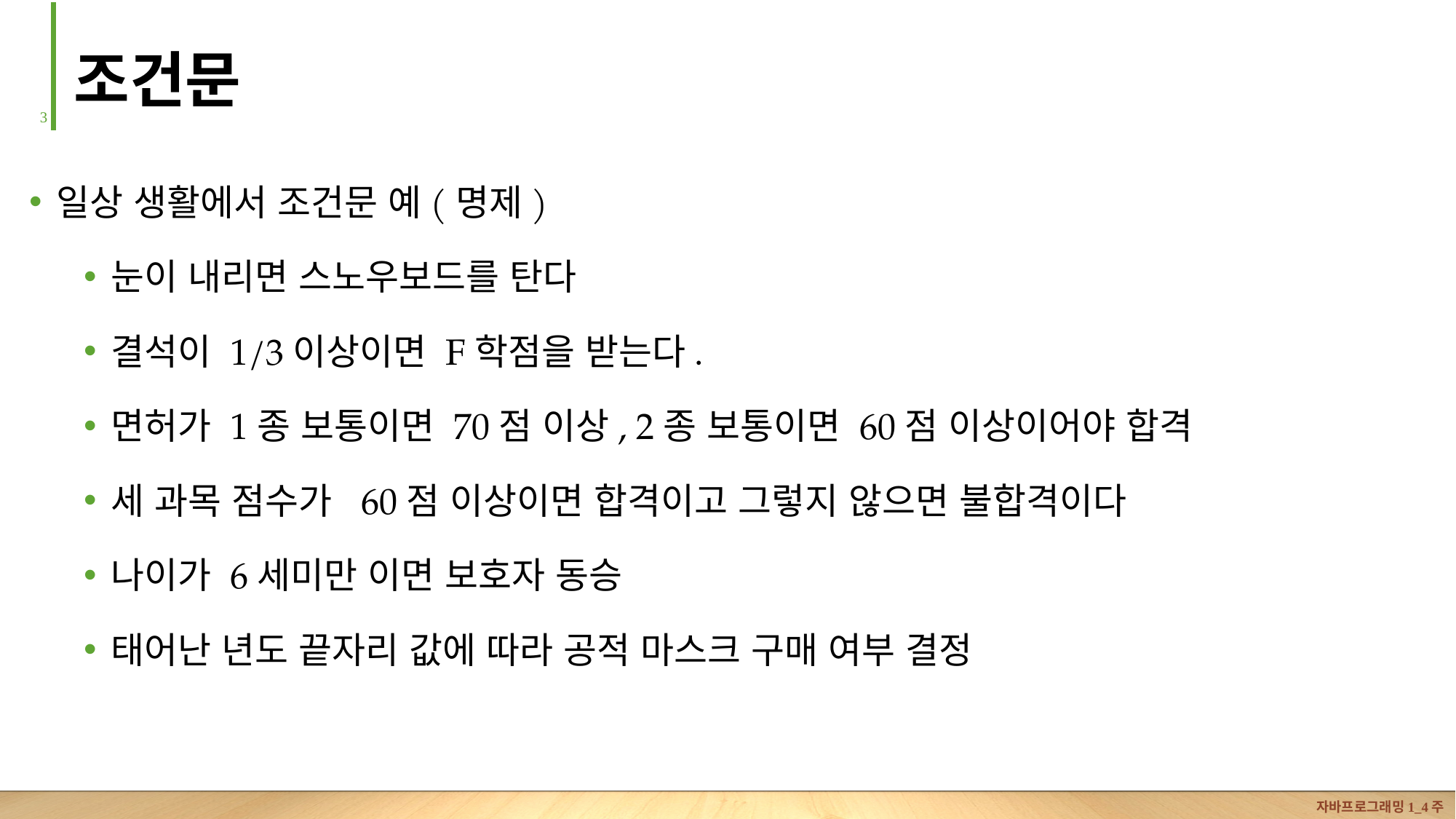

# 조건문
3
일상 생활에서 조건문 예(명제)
눈이 내리면 스노우보드를 탄다
결석이 1/3이상이면 F학점을 받는다.
면허가 1종 보통이면 70점 이상, 2종 보통이면 60점 이상이어야 합격
세 과목 점수가  60점 이상이면 합격이고 그렇지 않으면 불합격이다
나이가 6세미만 이면 보호자 동승
태어난 년도 끝자리 값에 따라 공적 마스크 구매 여부 결정
자바프로그래밍1_4주